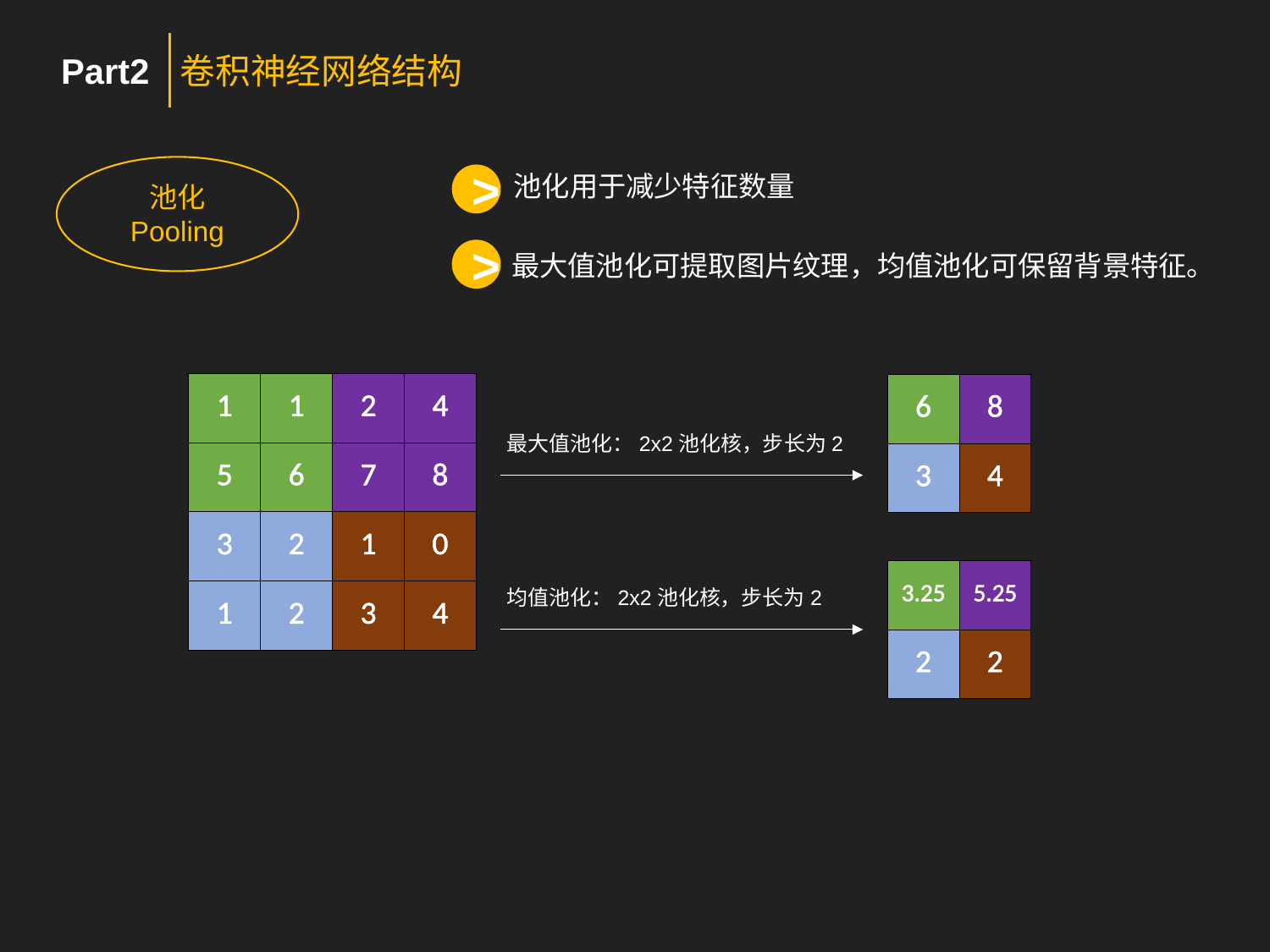

Part2
卷积神经网络结构

池化用于减少特征数量
>
池化
Pooling
>
最大值池化可提取图片纹理，均值池化可保留背景特征。
| 1 | 1 | 2 | 4 |
| --- | --- | --- | --- |
| 5 | 6 | 7 | 8 |
| 3 | 2 | 1 | 0 |
| 1 | 2 | 3 | 4 |
| 6 | 8 |
| --- | --- |
| 3 | 4 |
最大值池化：2x2池化核，步长为2
| 3.25 | 5.25 |
| --- | --- |
| 2 | 2 |
均值池化：2x2池化核，步长为2